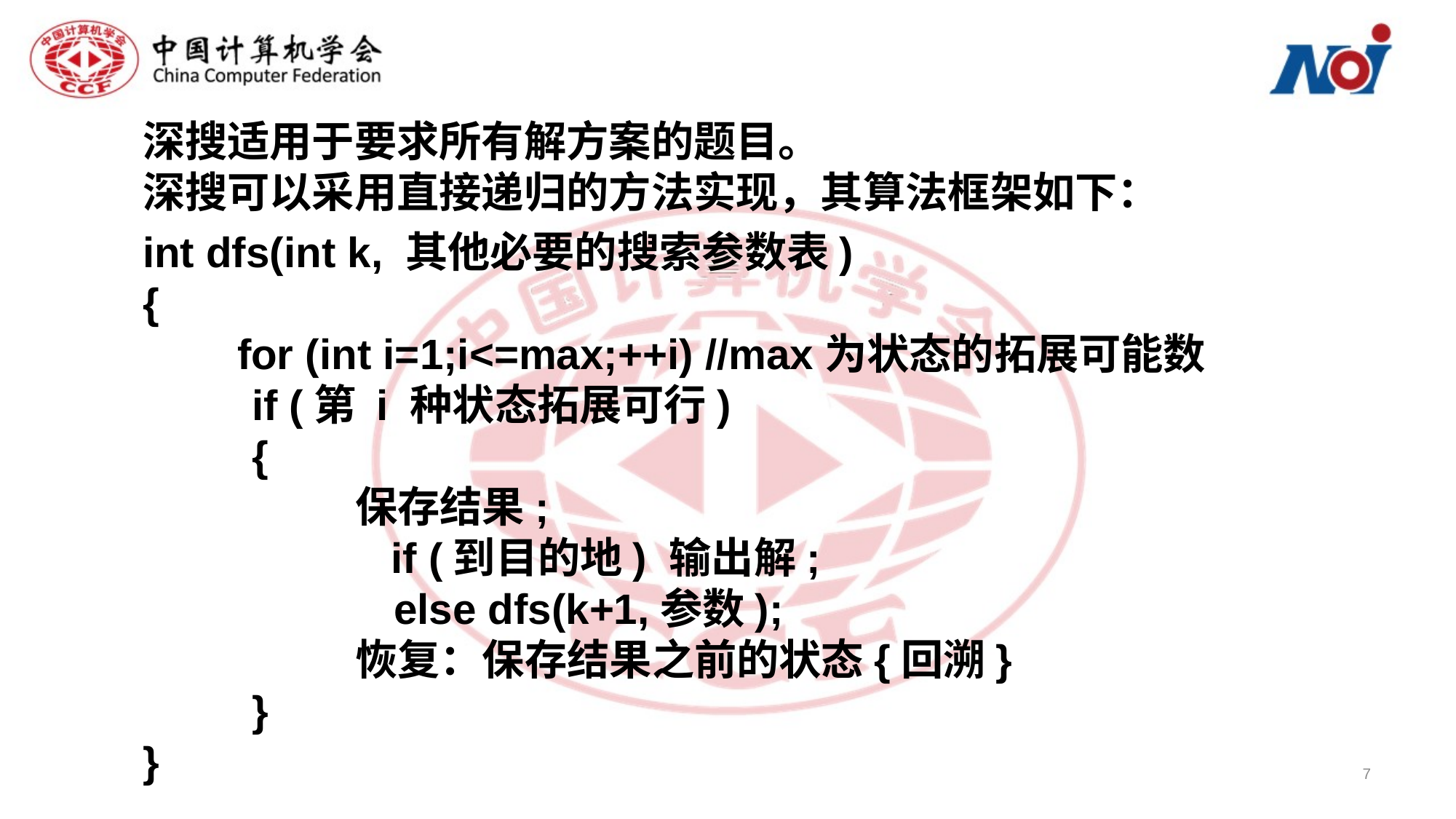

深搜适用于要求所有解方案的题目。
深搜可以采用直接递归的方法实现，其算法框架如下：
int dfs(int k, 其他必要的搜索参数表)
{
        for (int i=1;i<=max;++i) //max为状态的拓展可能数
	if (第 i 种状态拓展可行)
	{
                     保存结果;
                     if (到目的地) 输出解;
	            else dfs(k+1,参数);
                     恢复：保存结果之前的状态{回溯}
	}
}
7